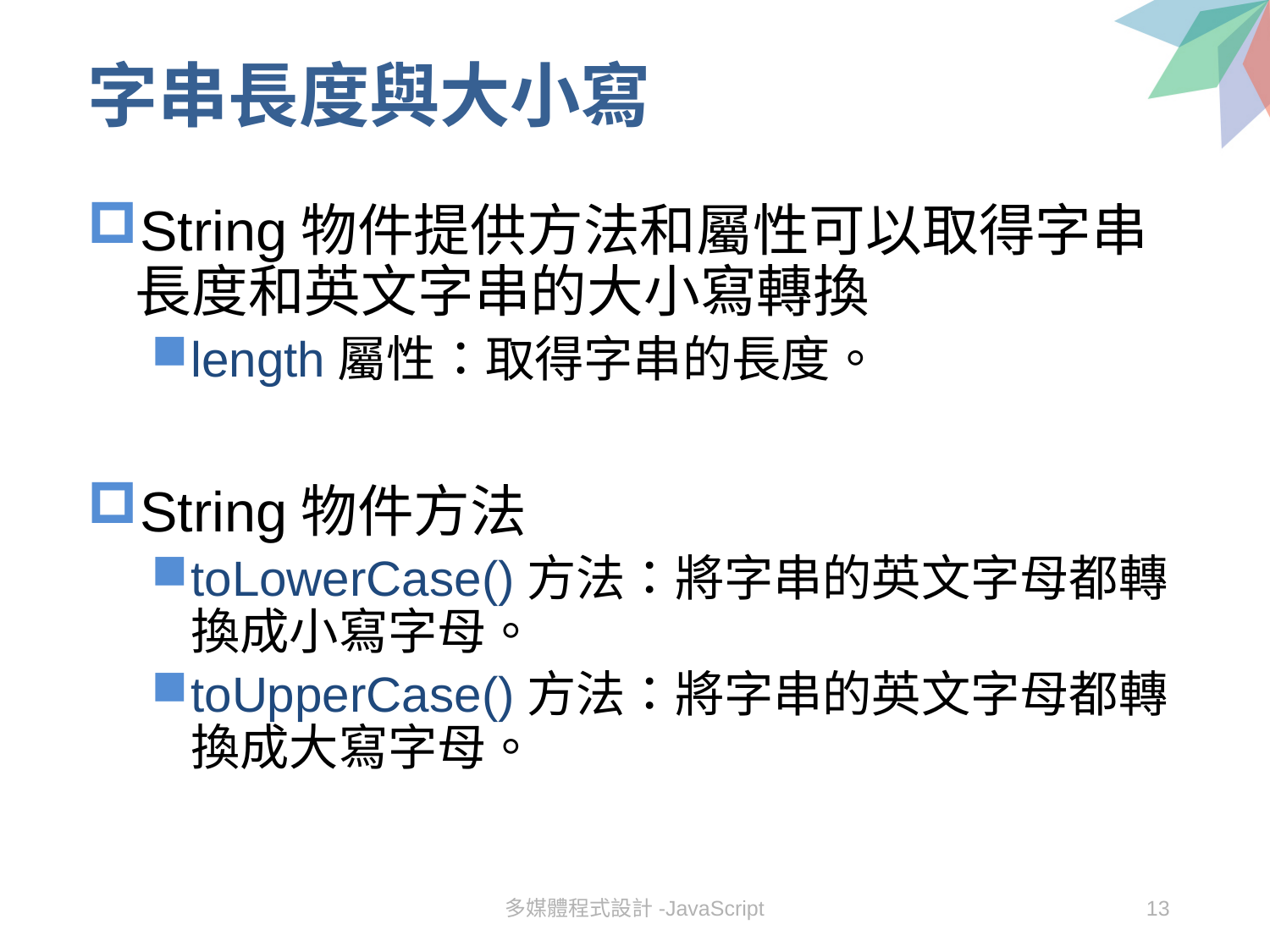

# 字串長度與大小寫
String物件提供方法和屬性可以取得字串長度和英文字串的大小寫轉換
length屬性：取得字串的長度。

String物件方法
toLowerCase()方法：將字串的英文字母都轉換成小寫字母。
toUpperCase()方法：將字串的英文字母都轉換成大寫字母。
多媒體程式設計-JavaScript
13